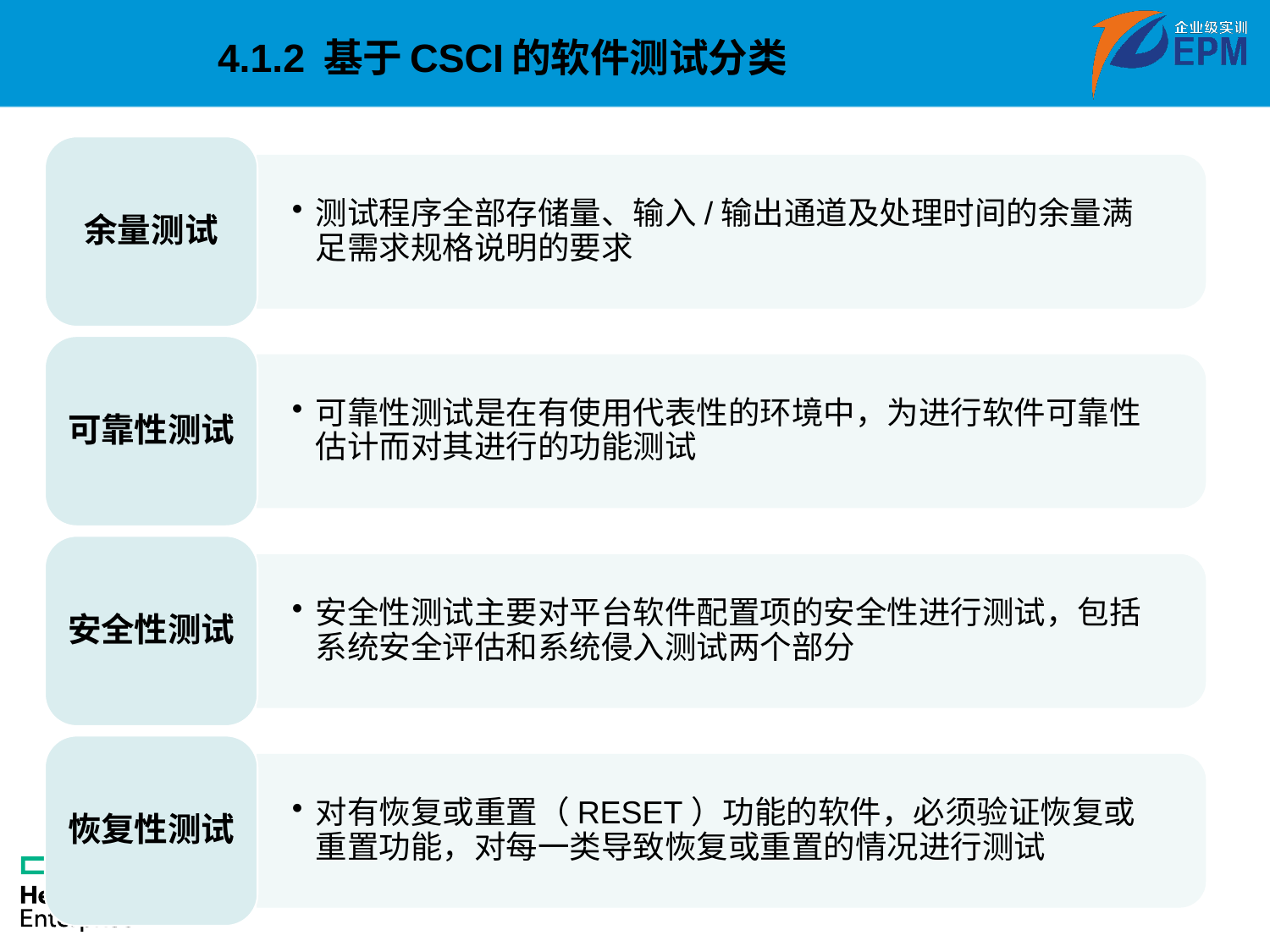

4.1.2 基于CSCI的软件测试分类
余量测试
测试程序全部存储量、输入/输出通道及处理时间的余量满足需求规格说明的要求
可靠性测试
可靠性测试是在有使用代表性的环境中，为进行软件可靠性估计而对其进行的功能测试
安全性测试
安全性测试主要对平台软件配置项的安全性进行测试，包括系统安全评估和系统侵入测试两个部分
恢复性测试
对有恢复或重置（RESET）功能的软件，必须验证恢复或重置功能，对每一类导致恢复或重置的情况进行测试